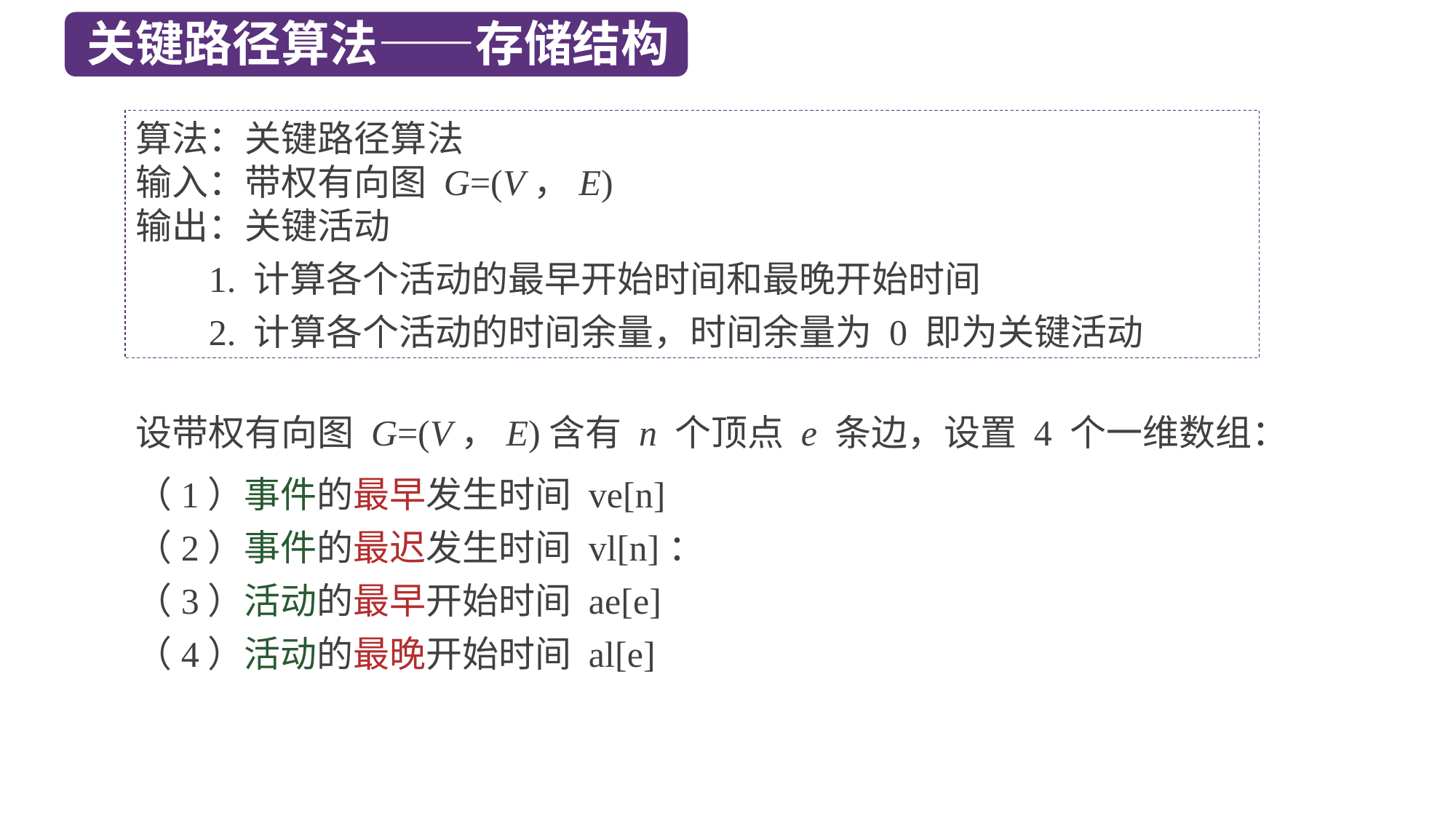

关键路径算法——存储结构

算法：关键路径算法
输入：带权有向图 G=(V，E)
输出：关键活动
        1. 计算各个活动的最早开始时间和最晚开始时间
        2. 计算各个活动的时间余量，时间余量为 0 即为关键活动
设带权有向图 G=(V，E)含有 n 个顶点 e 条边，设置 4 个一维数组：
（1）事件的最早发生时间 ve[n]
（2）事件的最迟发生时间 vl[n]：
（3）活动的最早开始时间 ae[e]
（4）活动的最晚开始时间 al[e]